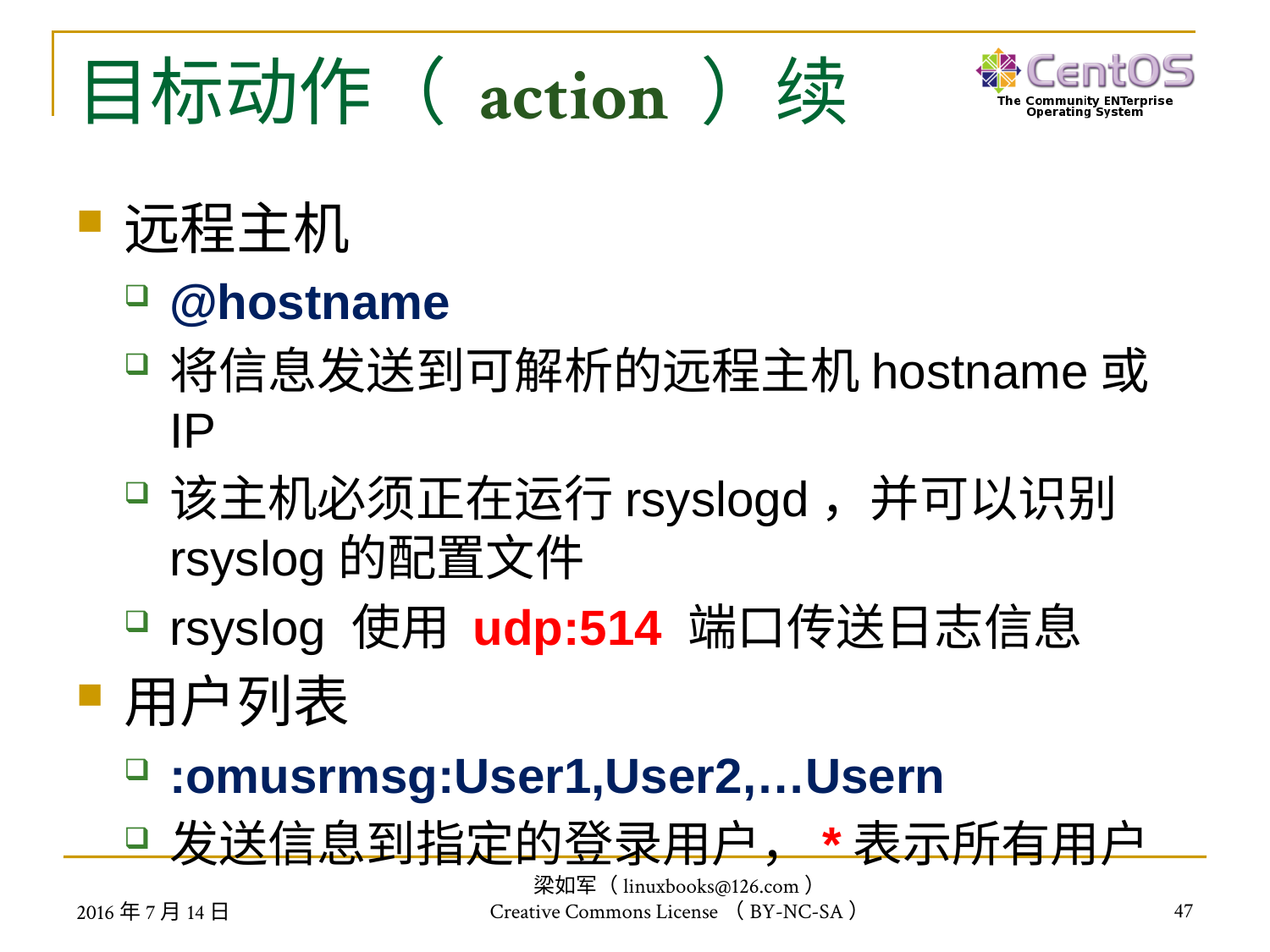

# 目标动作（ action ）续
远程主机
@hostname
将信息发送到可解析的远程主机hostname或IP
该主机必须正在运行rsyslogd，并可以识别rsyslog的配置文件
rsyslog 使用 udp:514 端口传送日志信息
用户列表
:omusrmsg:User1,User2,…Usern
发送信息到指定的登录用户，*表示所有用户
梁如军（linuxbooks@126.com）
Creative Commons License（BY-NC-SA）
2016年7月14日
47